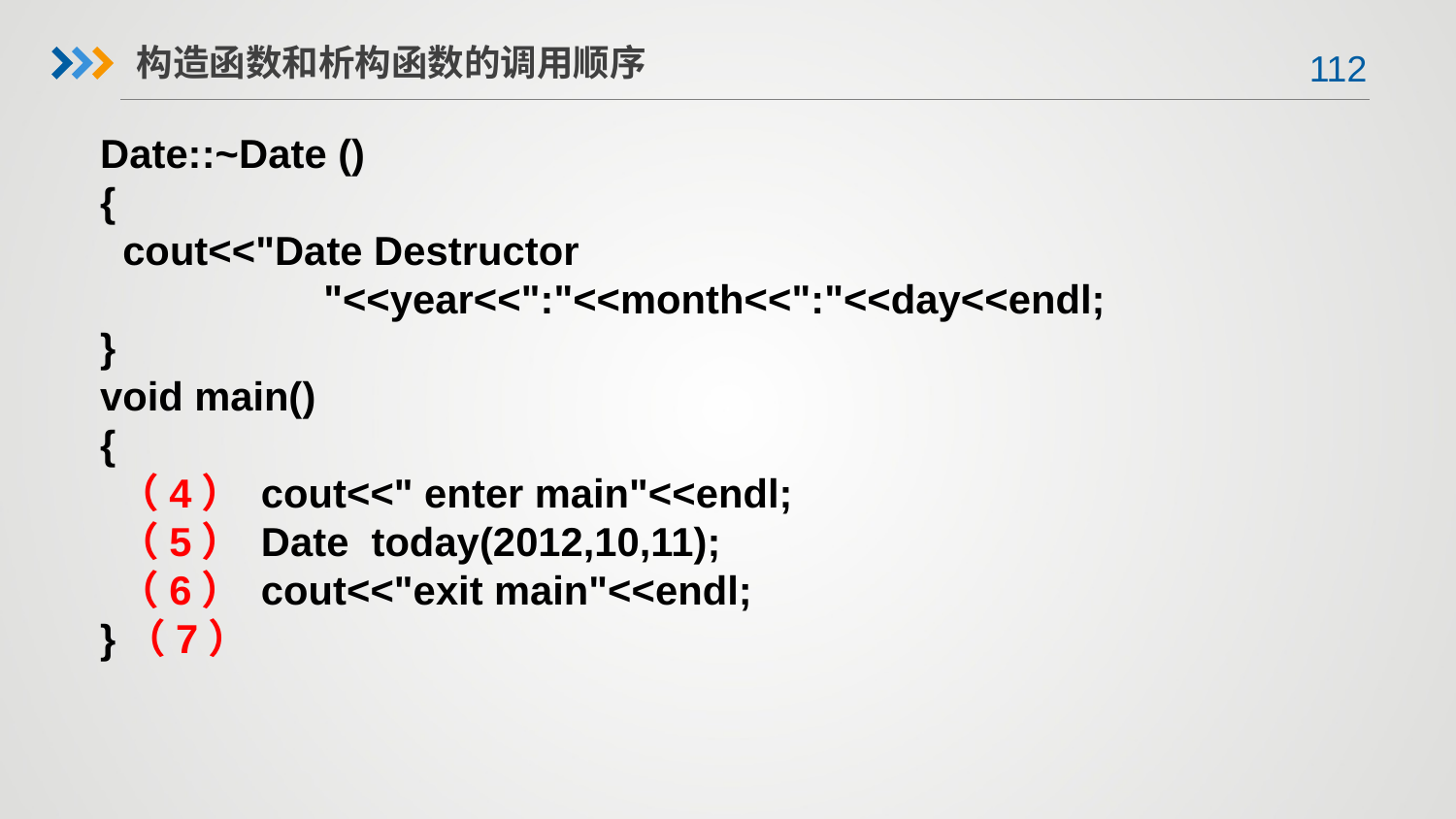

构造函数和析构函数的调用顺序
Date::~Date ()
{
  cout<<"Date Destructor
                    "<<year<<":"<<month<<":"<<day<<endl;
}
void main()
{
 （4） cout<<" enter main"<<endl;
 （5） Date  today(2012,10,11);
 （6） cout<<"exit main"<<endl;
}（7）